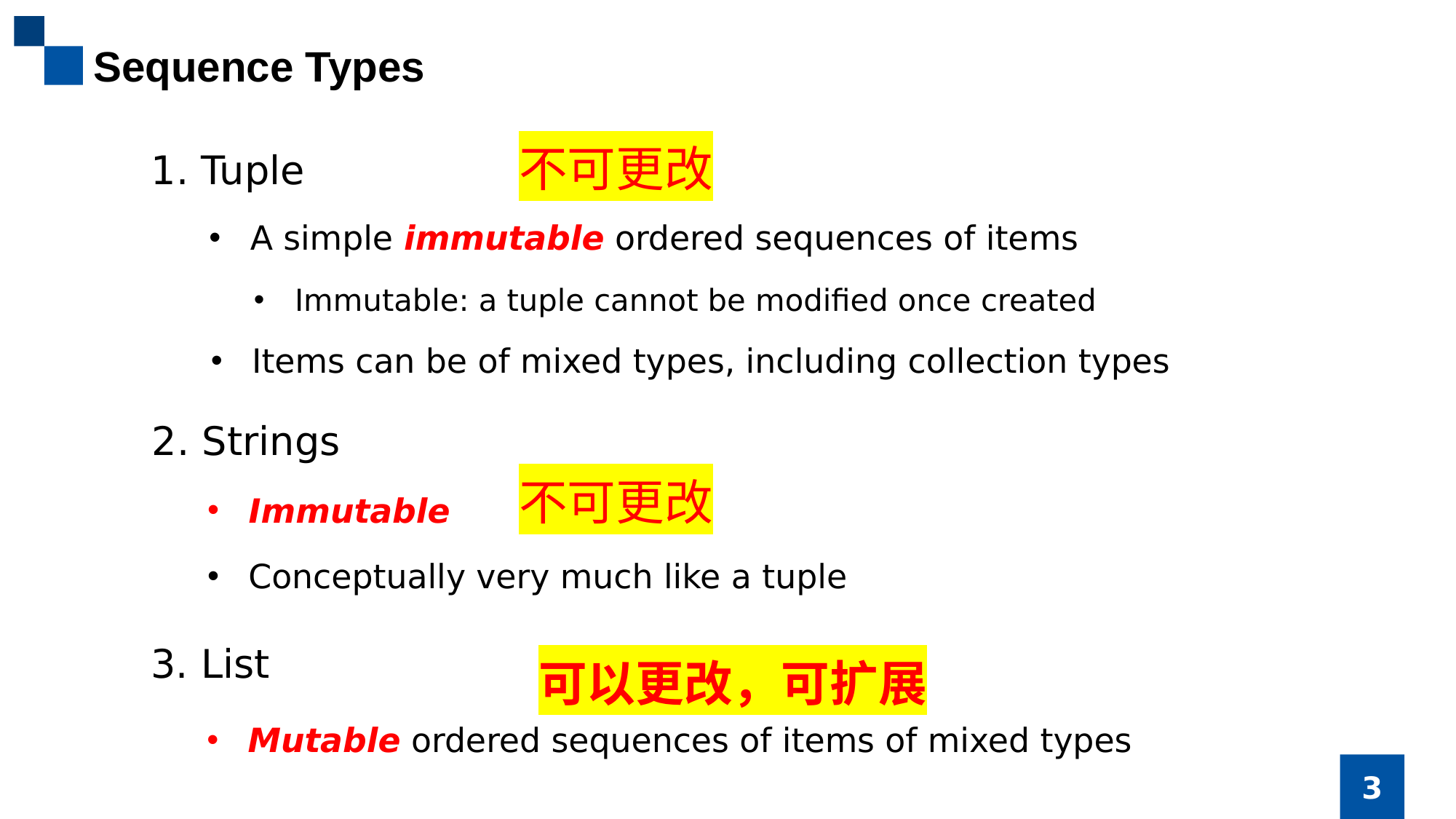

Sequence Types
不可更改
1. Tuple
A simple immutable ordered sequences of items
Immutable: a tuple cannot be modified once created
Items can be of mixed types, including collection types
2. Strings
不可更改
Immutable
Conceptually very much like a tuple
3. List
可以更改，可扩展
Mutable ordered sequences of items of mixed types
3